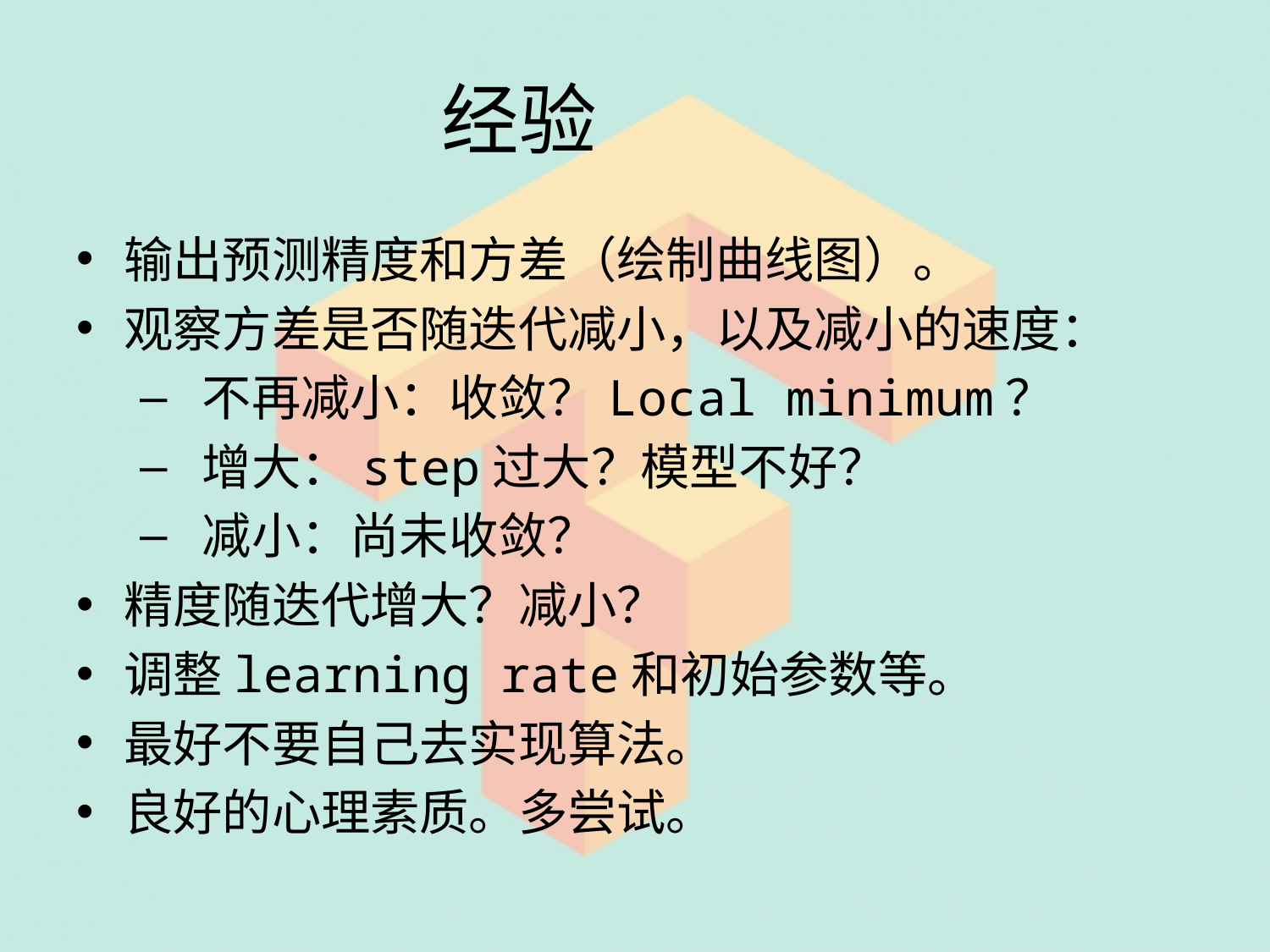

# 经验
输出预测精度和方差（绘制曲线图）。
观察方差是否随迭代减小，以及减小的速度：
 不再减小：收敛？Local minimum？
 增大：step过大？模型不好？
 减小：尚未收敛？
精度随迭代增大？减小？
调整learning rate和初始参数等。
最好不要自己去实现算法。
良好的心理素质。多尝试。